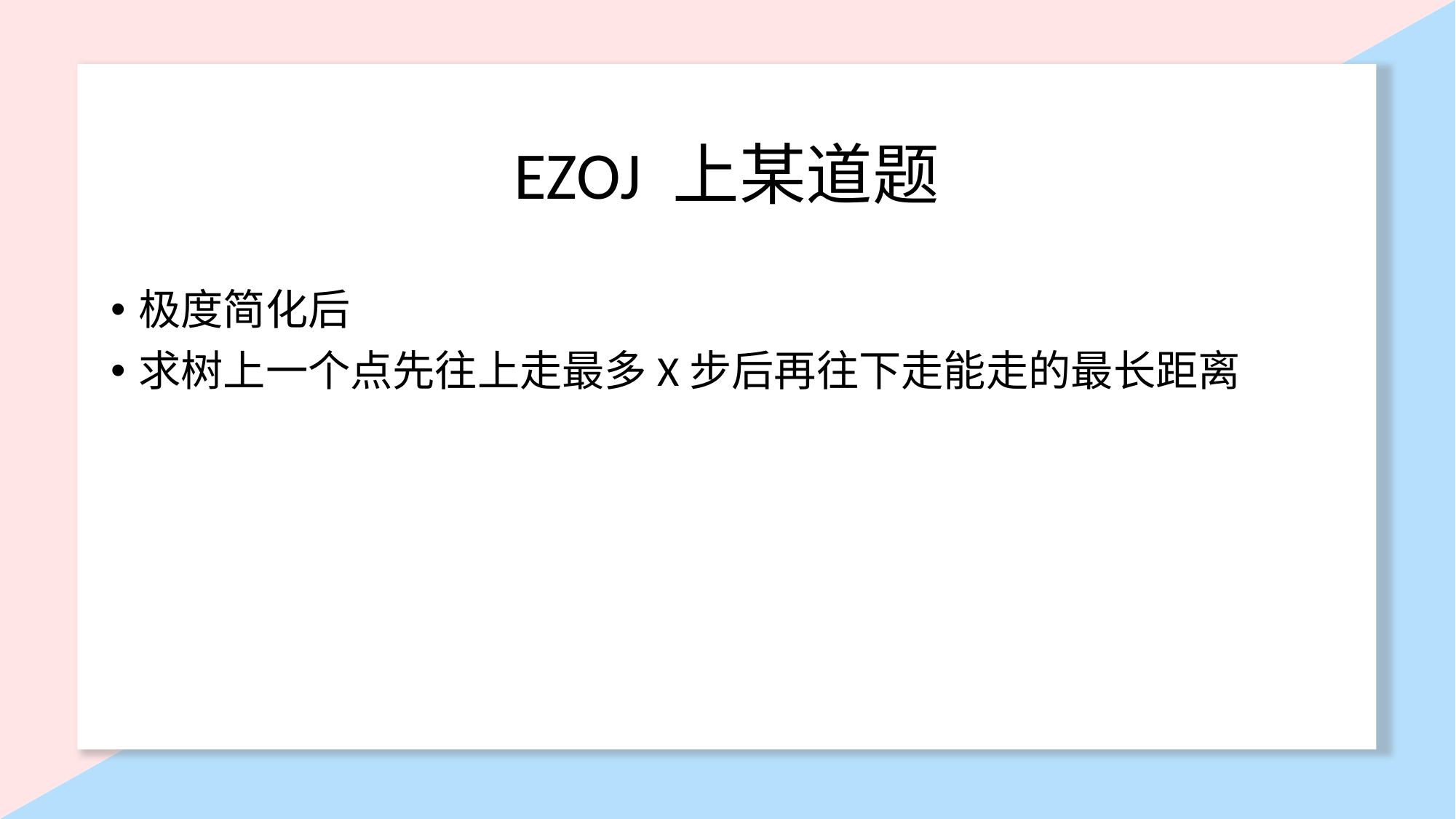

# EZOJ 上某道题
极度简化后
求树上一个点先往上走最多X步后再往下走能走的最长距离